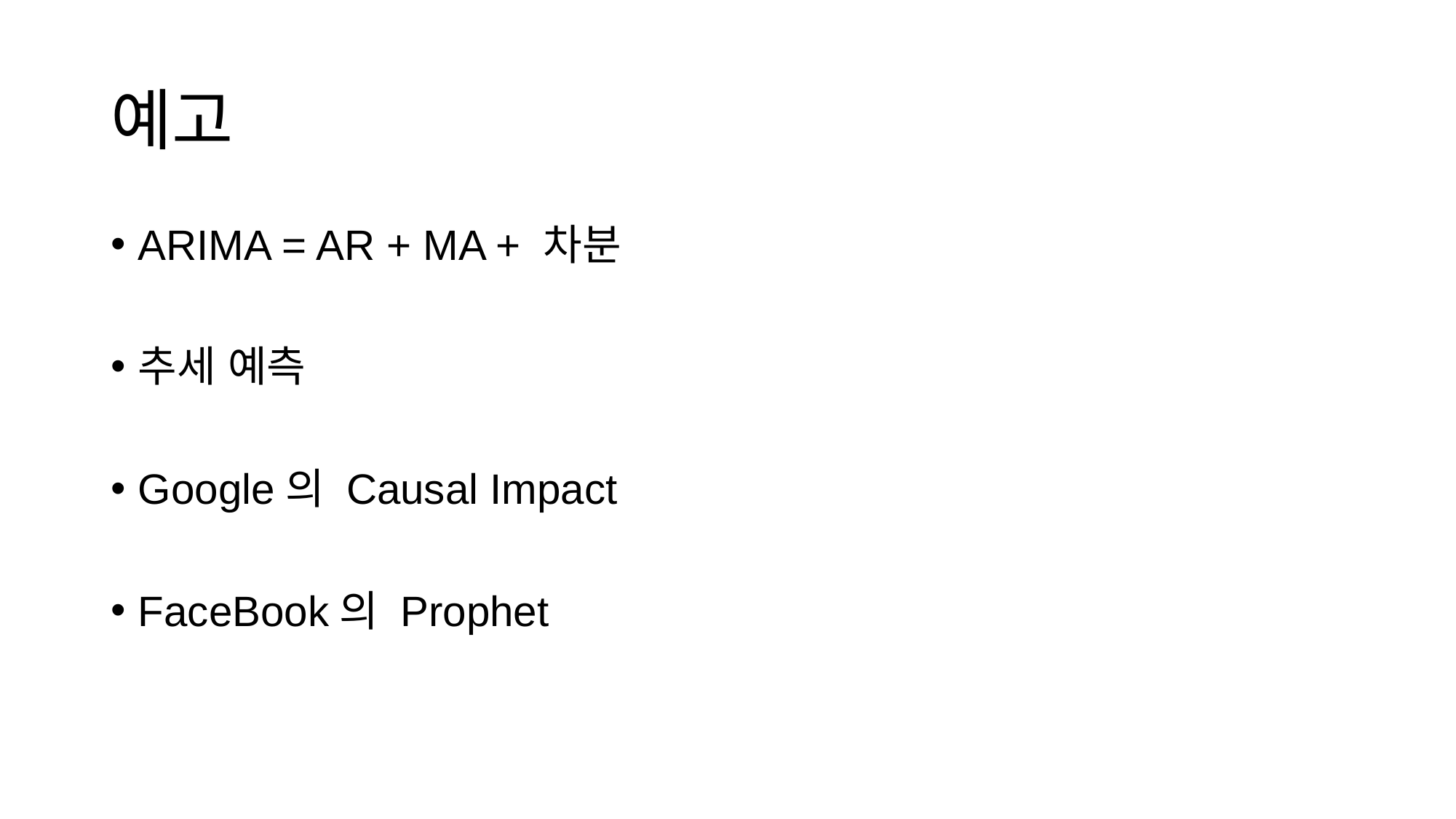

# 예고
ARIMA = AR + MA + 차분

추세 예측

Google의 Causal Impact

FaceBook의 Prophet